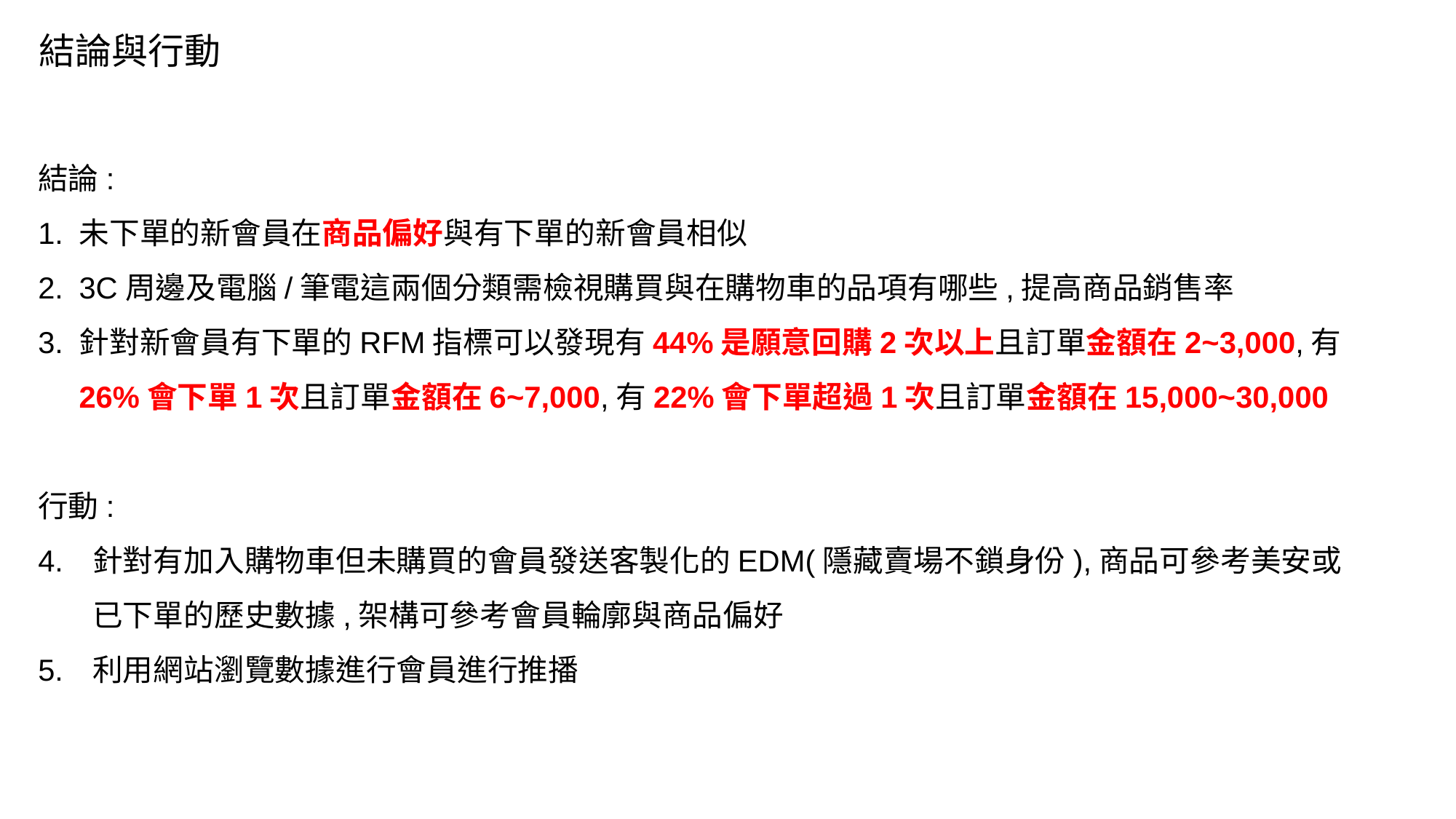

結論與行動
結論:
未下單的新會員在商品偏好與有下單的新會員相似
3C周邊及電腦/筆電這兩個分類需檢視購買與在購物車的品項有哪些,提高商品銷售率
針對新會員有下單的RFM指標可以發現有44%是願意回購2次以上且訂單金額在2~3,000,有26%會下單1次且訂單金額在6~7,000,有22%會下單超過1次且訂單金額在15,000~30,000

行動:
針對有加入購物車但未購買的會員發送客製化的EDM(隱藏賣場不鎖身份),商品可參考美安或已下單的歷史數據,架構可參考會員輪廓與商品偏好
利用網站瀏覽數據進行會員進行推播